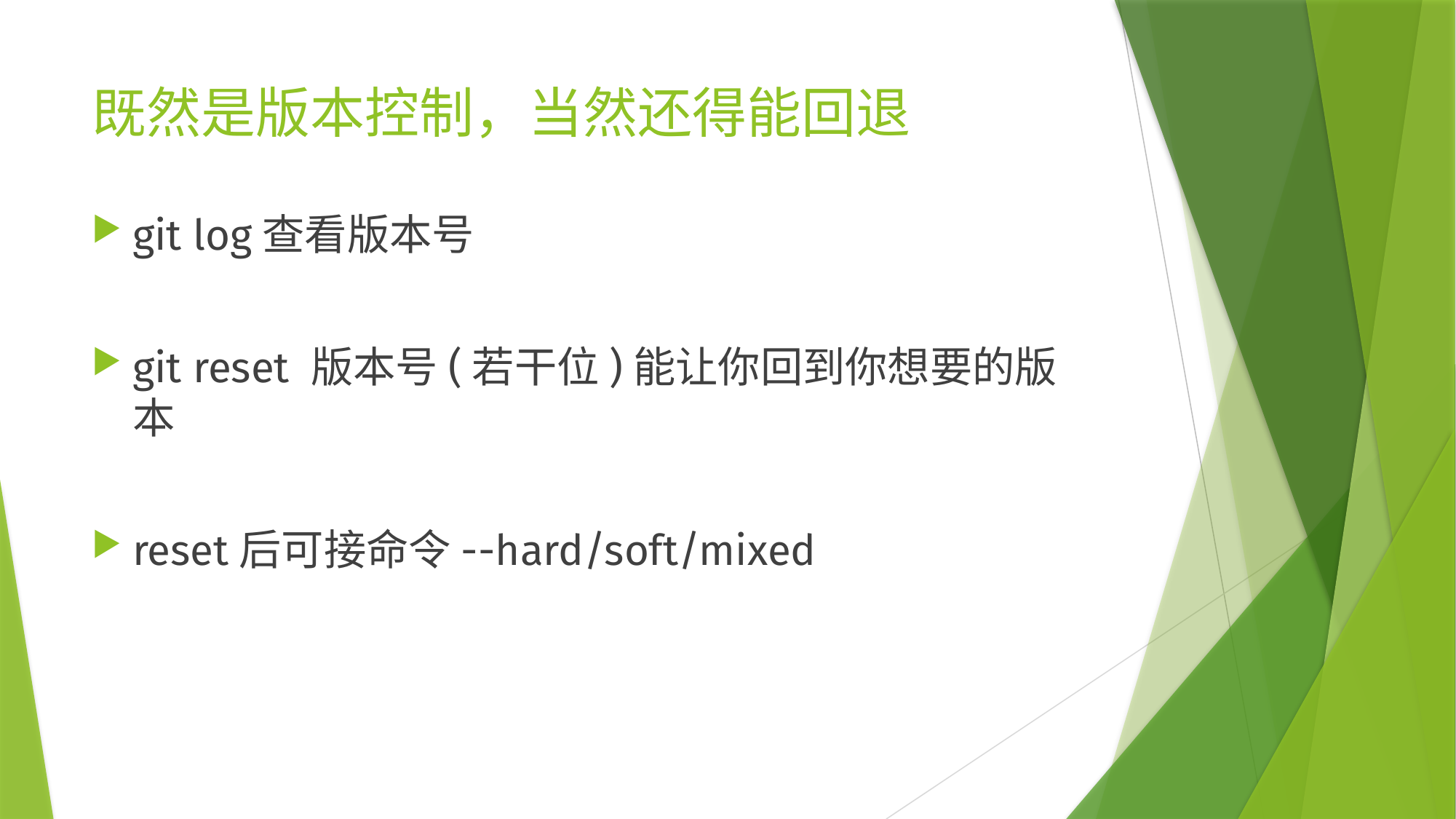

# 既然是版本控制，当然还得能回退
git log查看版本号

git reset 版本号(若干位)能让你回到你想要的版本

reset后可接命令--hard/soft/mixed